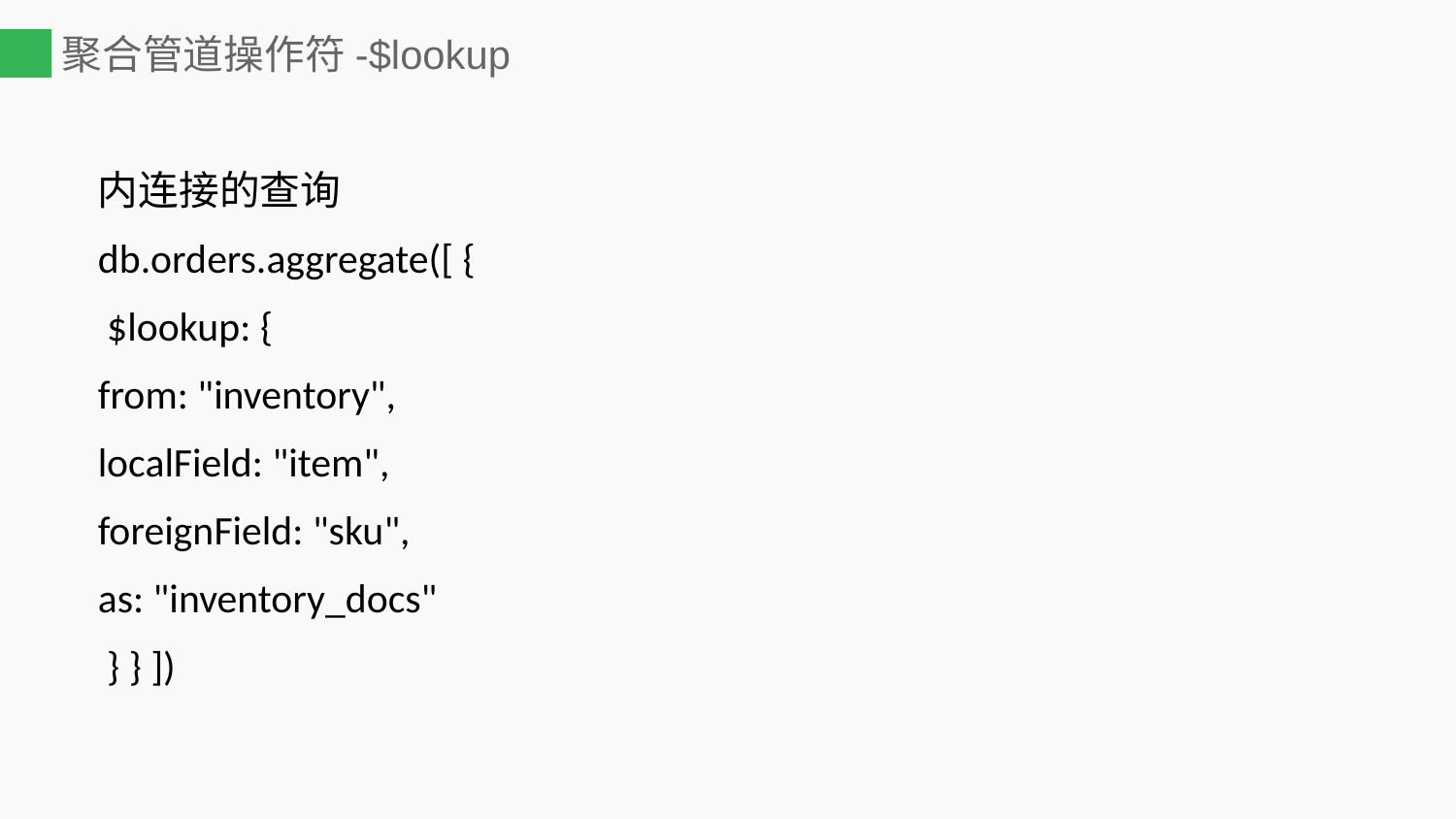

# 聚合管道操作符-$lookup
内连接的查询
db.orders.aggregate([ {
 $lookup: {
from: "inventory",
localField: "item",
foreignField: "sku",
as: "inventory_docs"
 } } ])